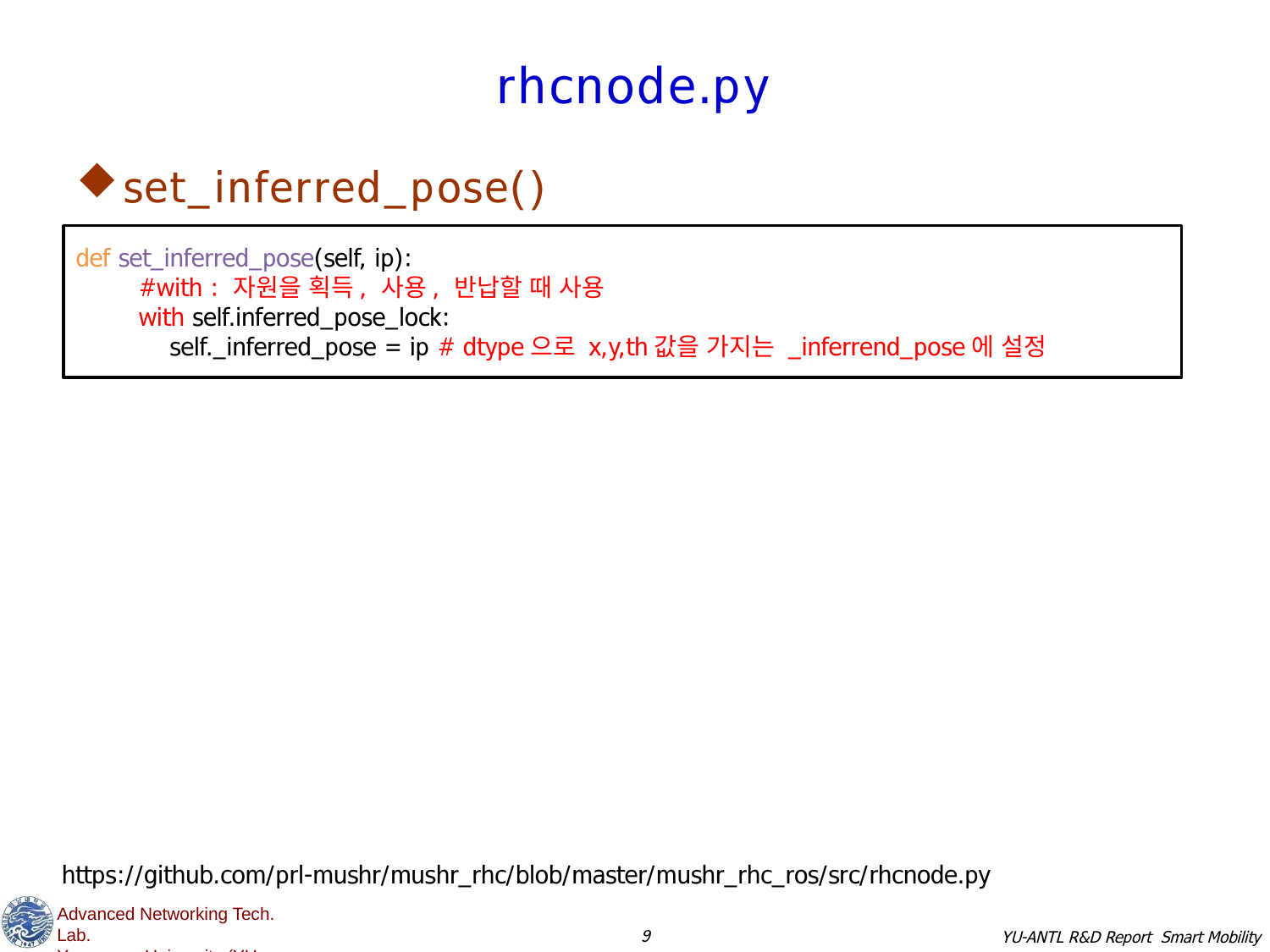

# rhcnode.py
set_inferred_pose()

def set_inferred_pose(self, ip):
        #with : 자원을 획득, 사용, 반납할 때 사용
        with self.inferred_pose_lock:
            self._inferred_pose = ip # dtype으로 x,y,th값을 가지는 _inferrend_pose에 설정

https://github.com/prl-mushr/mushr_rhc/blob/master/mushr_rhc_ros/src/rhcnode.py